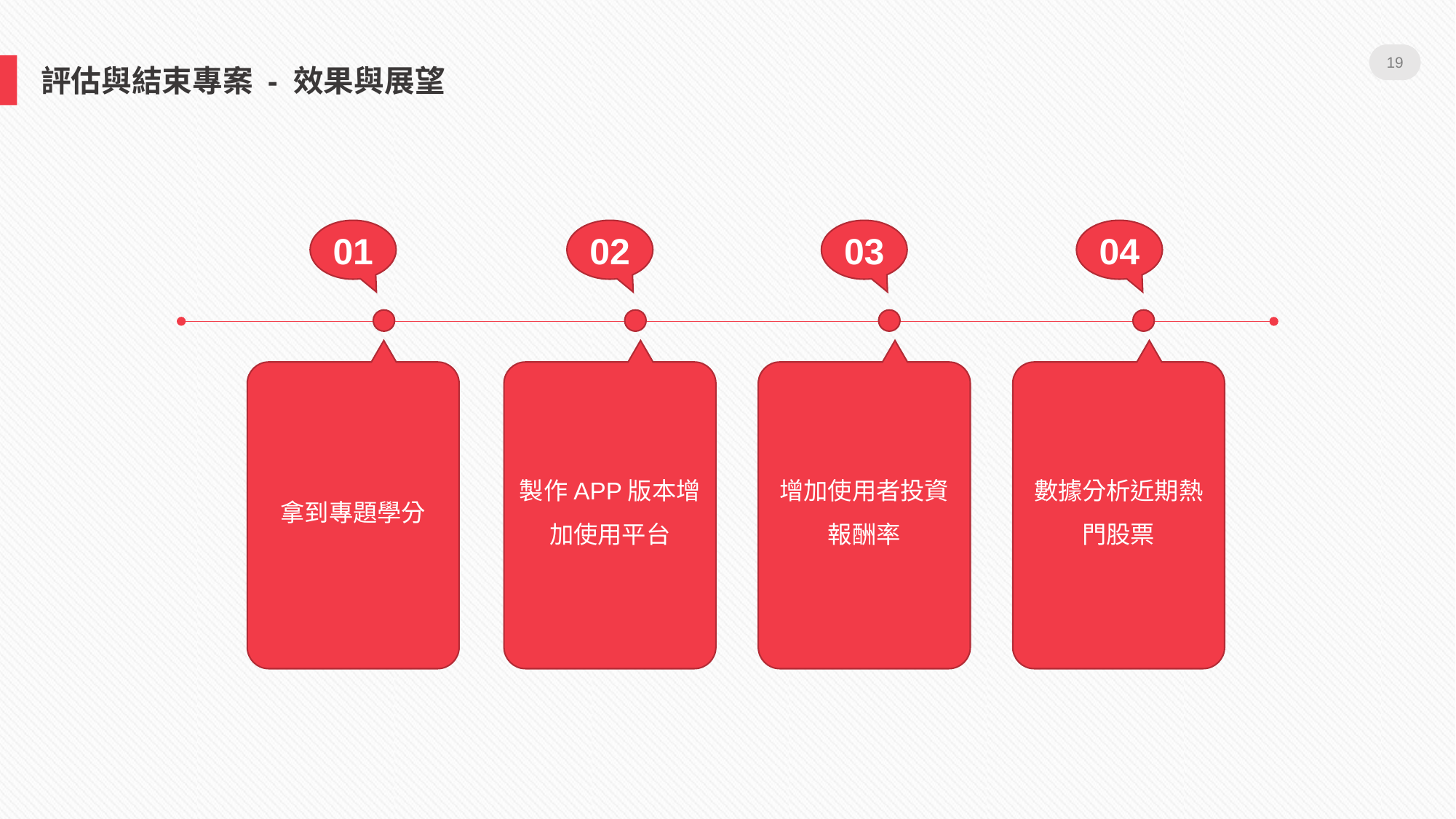

19
評估與結束專案 - 效果與展望
01
02
03
04

拿到專題學分
製作APP版本增加使用平台
增加使用者投資報酬率
數據分析近期熱門股票